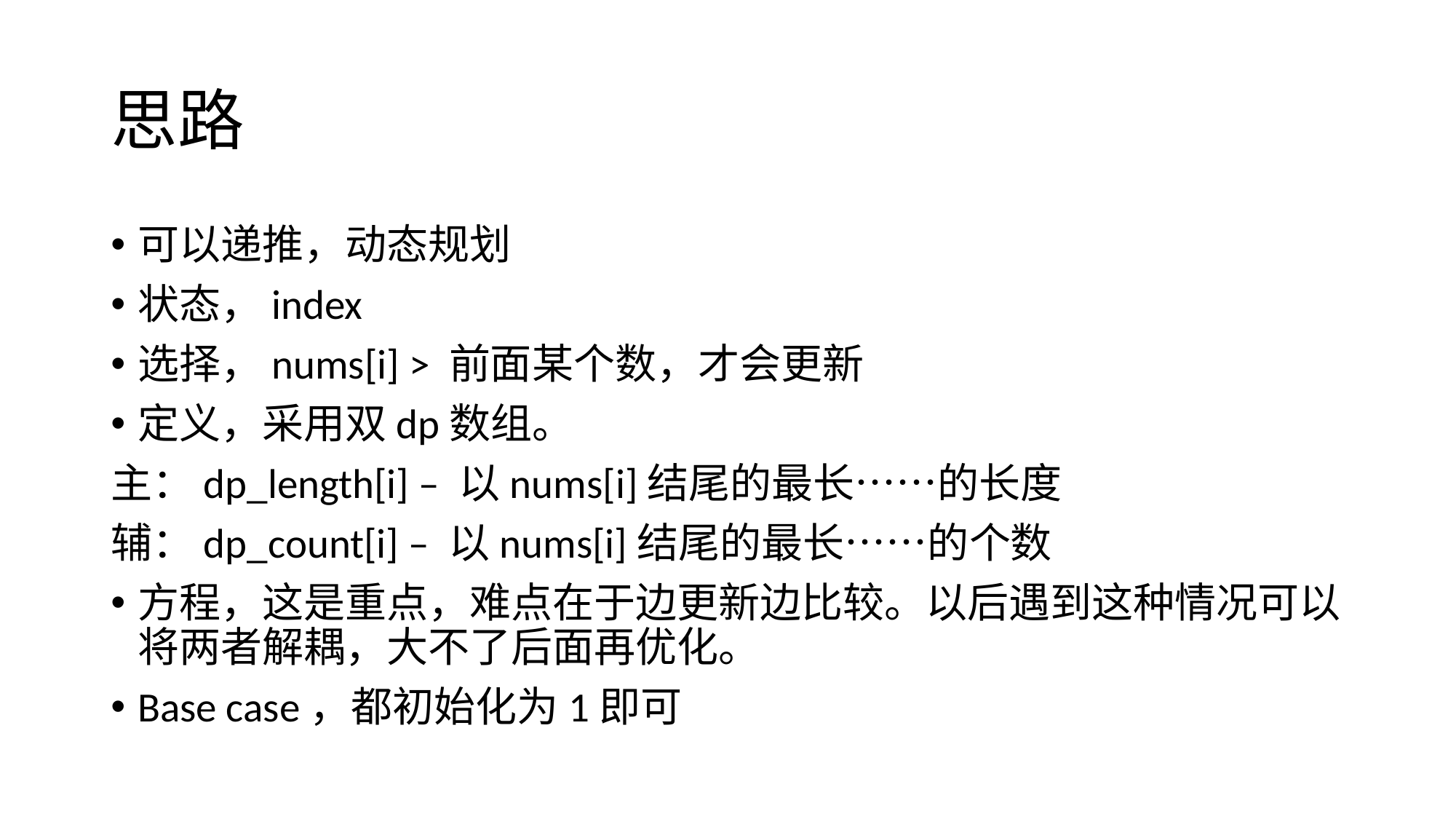

# 思路
可以递推，动态规划
状态，index
选择，nums[i] > 前面某个数，才会更新
定义，采用双dp数组。
主：dp_length[i] – 以nums[i]结尾的最长……的长度
辅：dp_count[i] – 以nums[i]结尾的最长……的个数
方程，这是重点，难点在于边更新边比较。以后遇到这种情况可以将两者解耦，大不了后面再优化。
Base case，都初始化为1即可